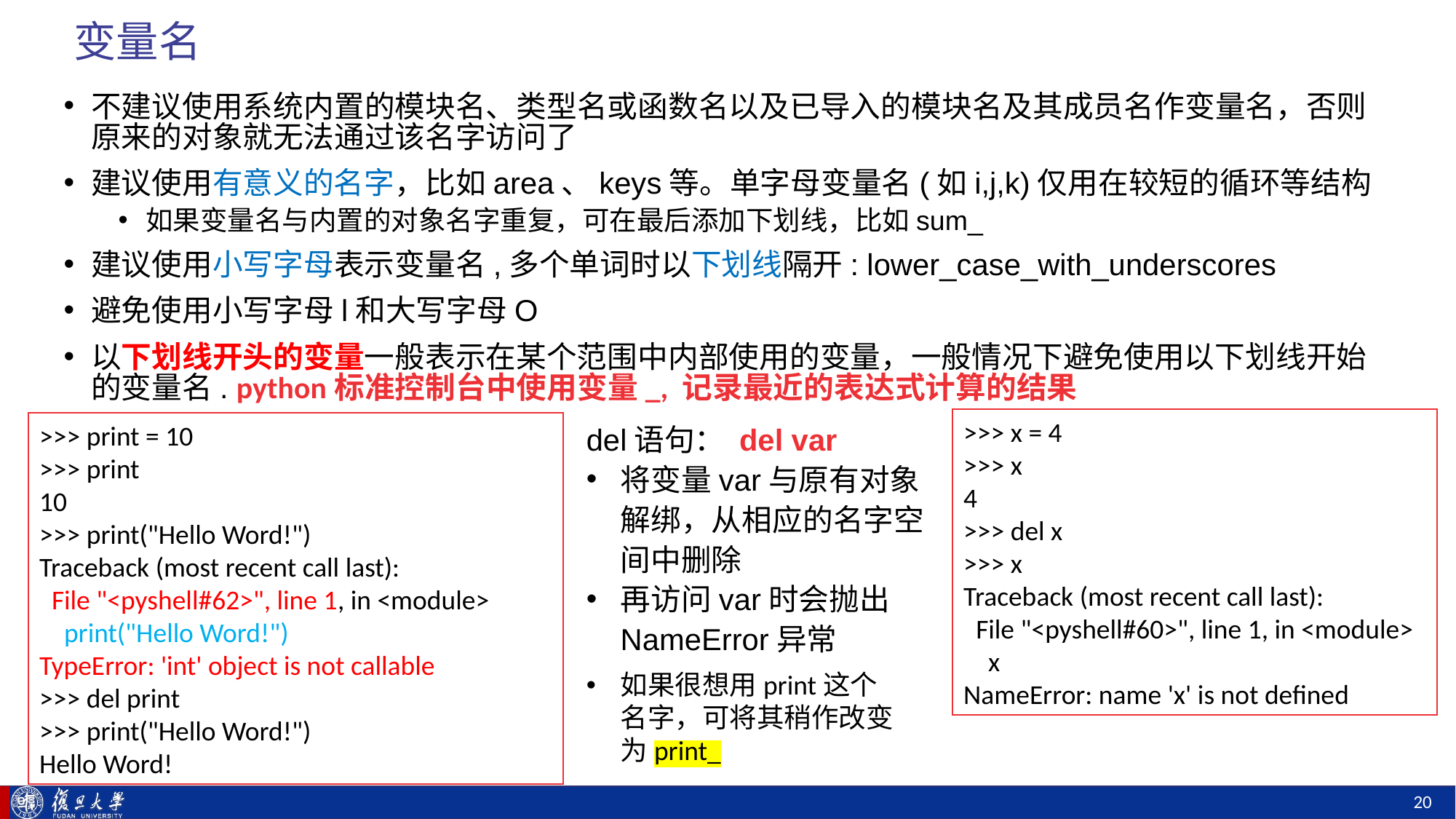

# 变量名
不建议使用系统内置的模块名、类型名或函数名以及已导入的模块名及其成员名作变量名，否则原来的对象就无法通过该名字访问了
建议使用有意义的名字，比如area、keys等。单字母变量名(如i,j,k)仅用在较短的循环等结构
如果变量名与内置的对象名字重复，可在最后添加下划线，比如sum_
建议使用小写字母表示变量名,多个单词时以下划线隔开: lower_case_with_underscores
避免使用小写字母l和大写字母O
以下划线开头的变量一般表示在某个范围中内部使用的变量，一般情况下避免使用以下划线开始的变量名. python标准控制台中使用变量_, 记录最近的表达式计算的结果

>>> x = 4
>>> x
4
>>> del x
>>> x
Traceback (most recent call last):
  File "<pyshell#60>", line 1, in <module>
    x
NameError: name 'x' is not defined
del语句： del var
将变量var与原有对象解绑，从相应的名字空间中删除
再访问var时会抛出NameError异常
>>> print = 10
>>> print
10
>>> print("Hello Word!")
Traceback (most recent call last):
  File "<pyshell#62>", line 1, in <module>
    print("Hello Word!")
TypeError: 'int' object is not callable
>>> del print
>>> print("Hello Word!")
Hello Word!
如果很想用print这个名字，可将其稍作改变为print_